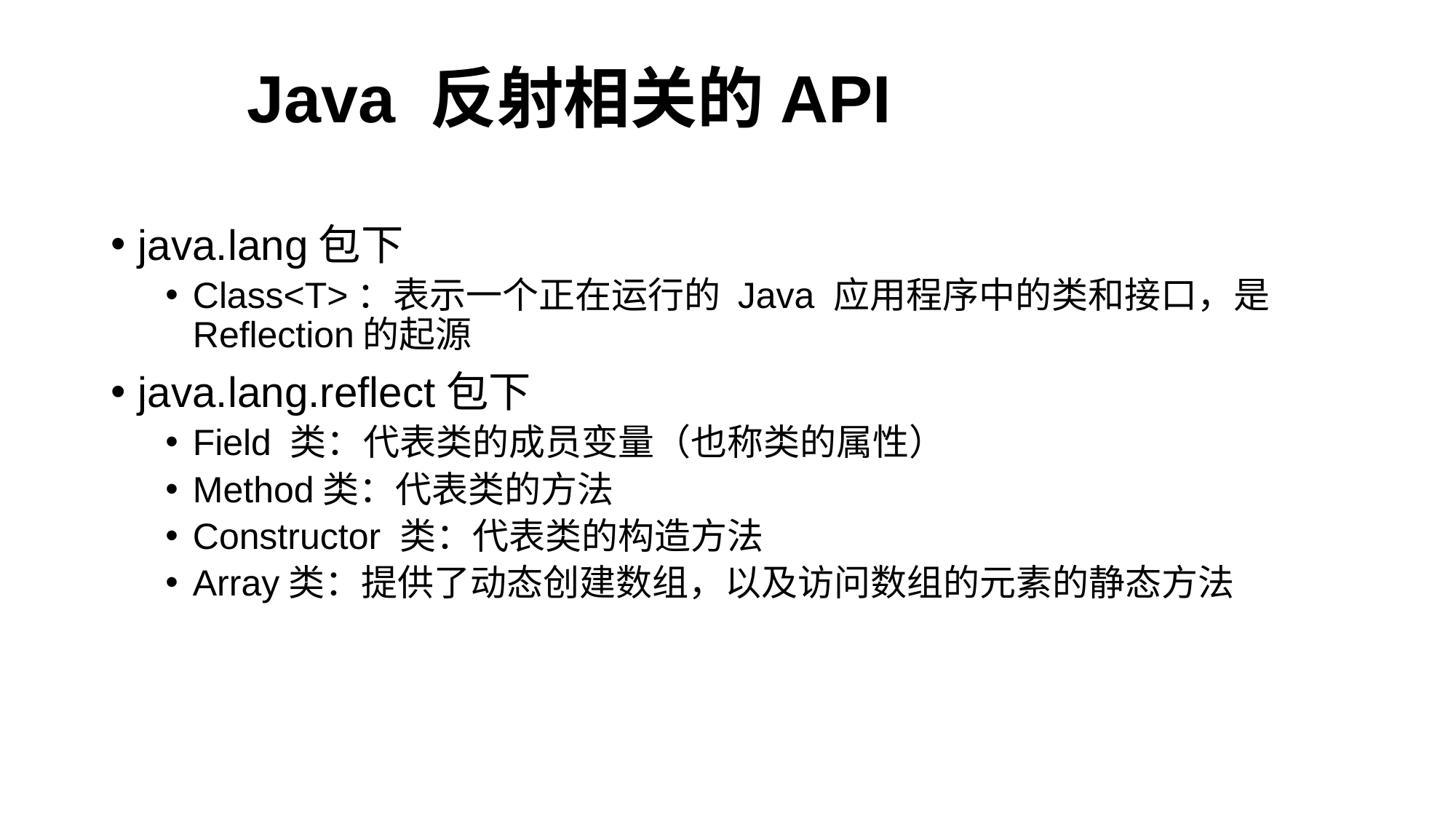

# Java 反射相关的API
java.lang包下
Class<T>：表示一个正在运行的 Java 应用程序中的类和接口，是Reflection的起源
java.lang.reflect包下
Field 类：代表类的成员变量（也称类的属性）
Method类：代表类的方法
Constructor 类：代表类的构造方法
Array类：提供了动态创建数组，以及访问数组的元素的静态方法